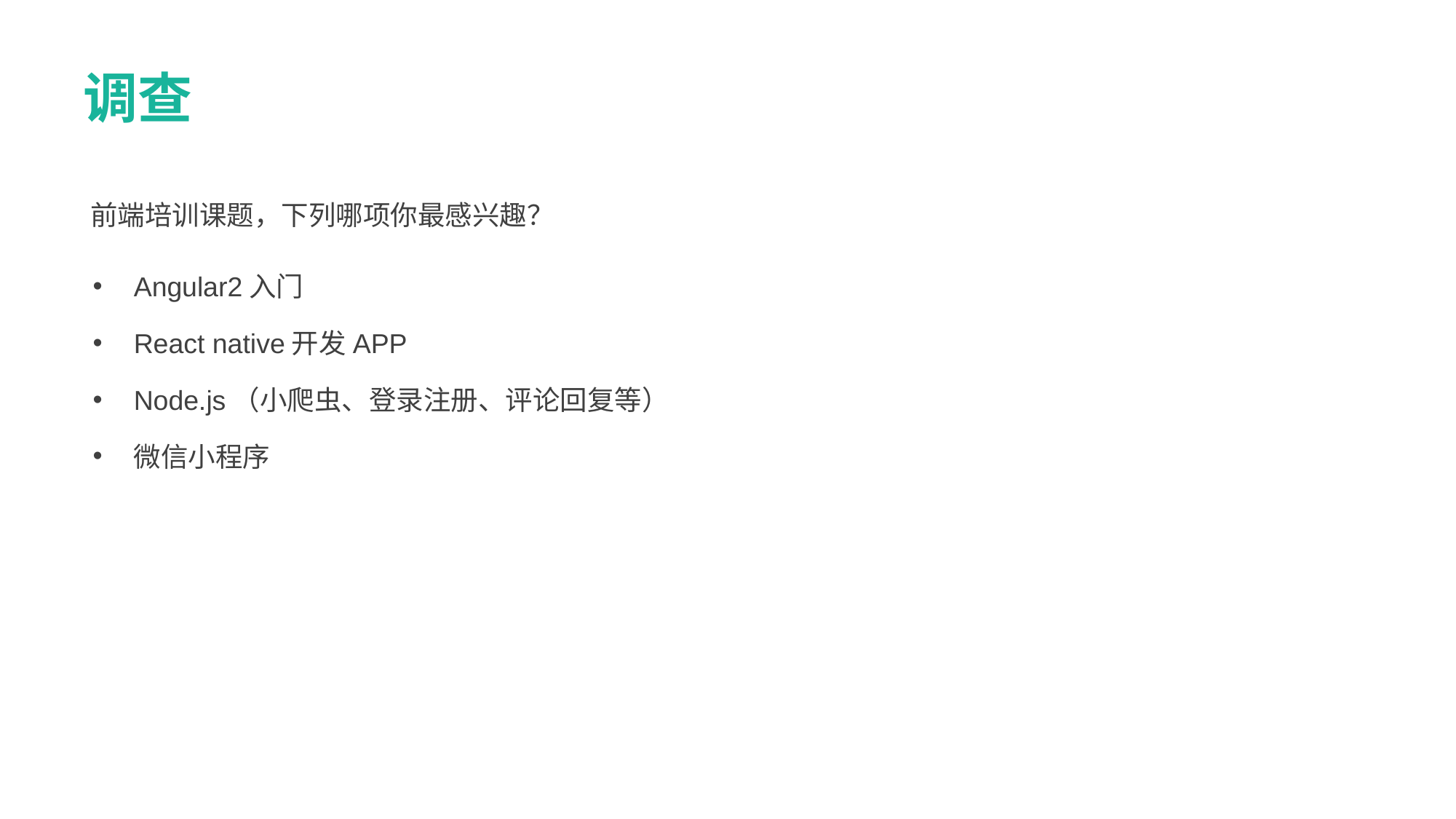

# 调查
前端培训课题，下列哪项你最感兴趣？
Angular2入门
React native开发APP
Node.js（小爬虫、登录注册、评论回复等）
微信小程序